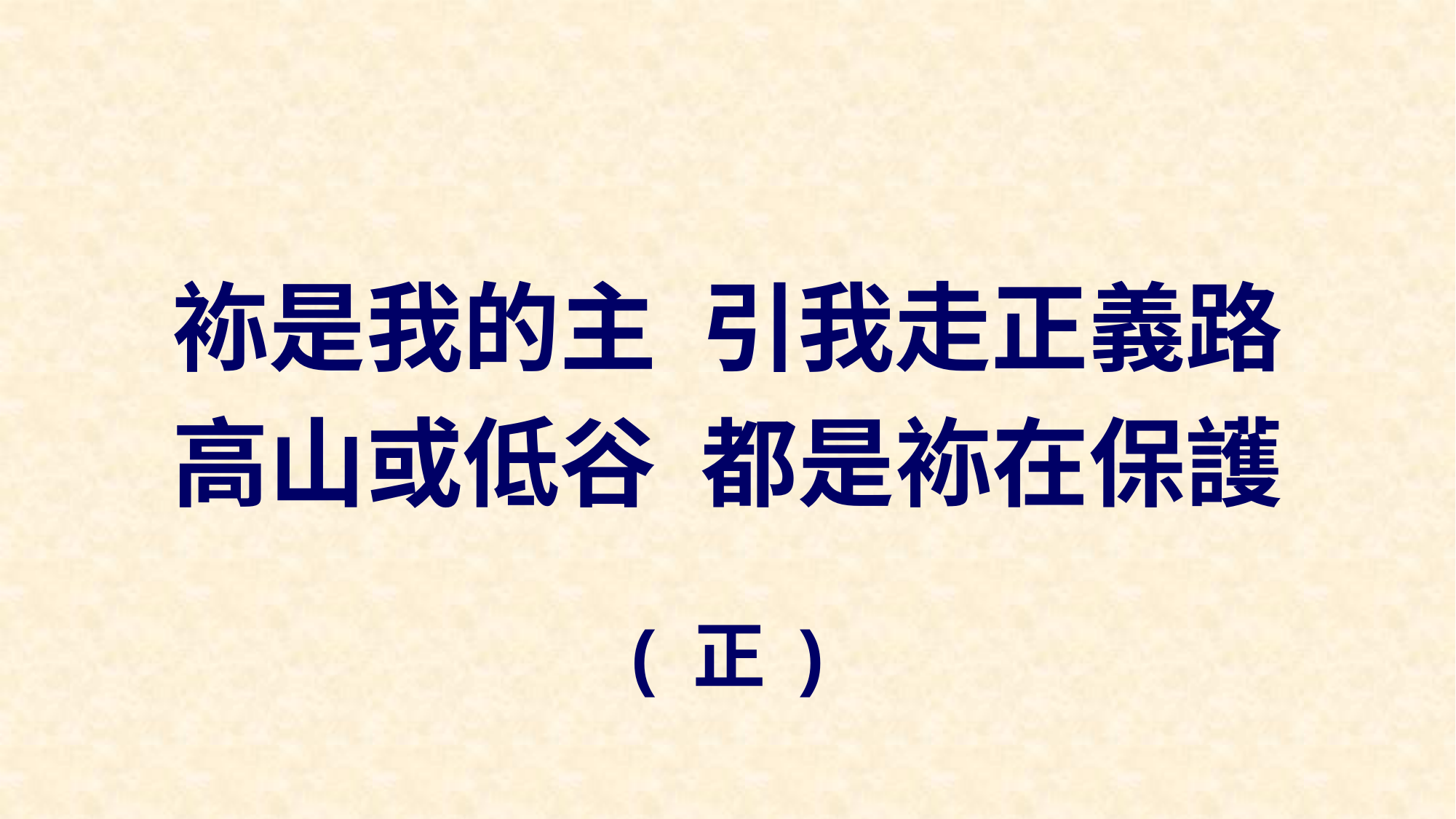

袮是我的主  引我走正義路
高山或低谷  都是袮在保護
( 正 )